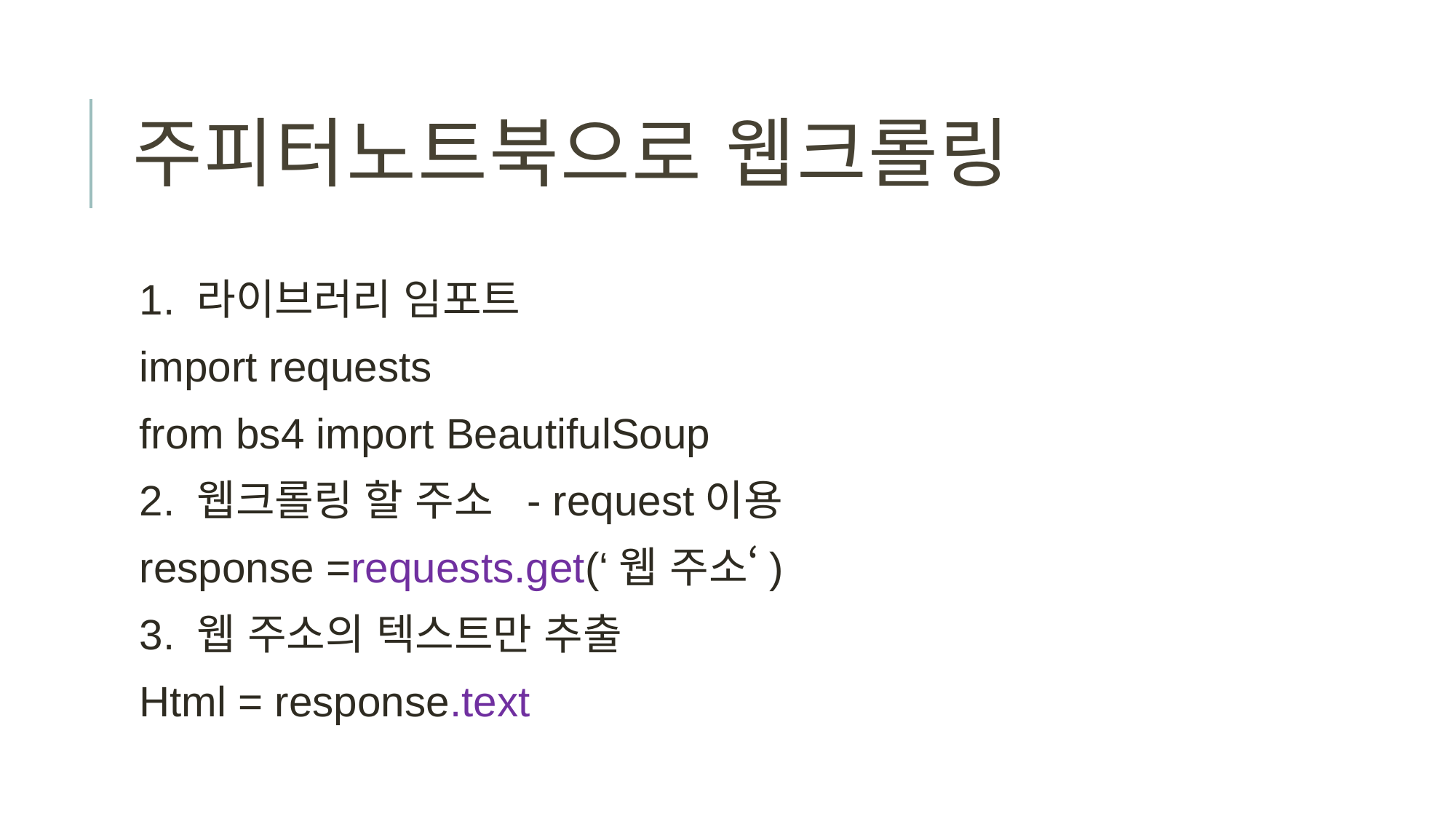

# 주피터노트북으로 웹크롤링
1. 라이브러리 임포트
import requests
from bs4 import BeautifulSoup
2. 웹크롤링 할 주소  - request이용
response =requests.get(‘웹 주소‘)
3. 웹 주소의 텍스트만 추출
Html = response.text